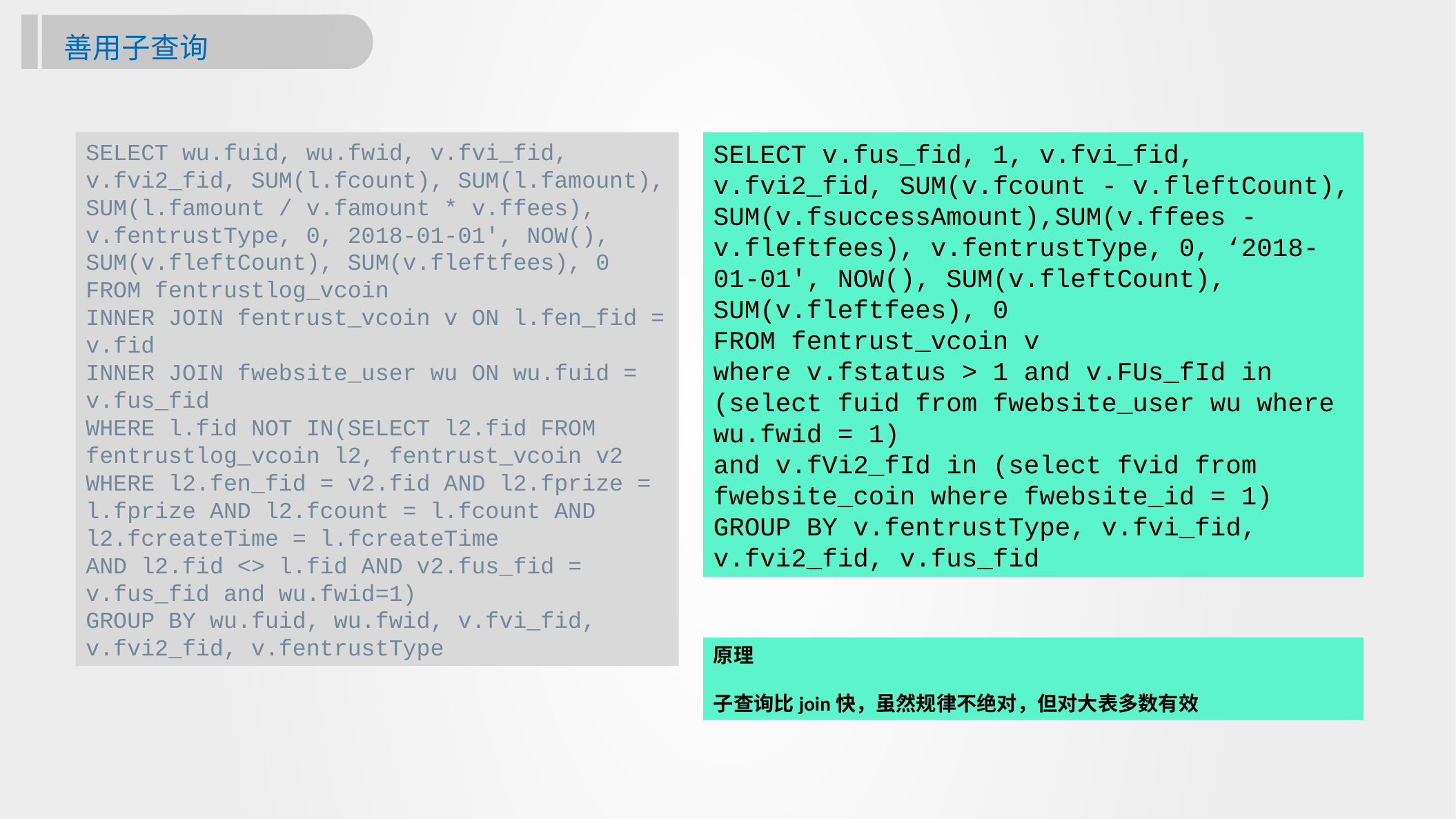

善用子查询
SELECT wu.fuid, wu.fwid, v.fvi_fid, v.fvi2_fid, SUM(l.fcount), SUM(l.famount),
SUM(l.famount / v.famount * v.ffees), v.fentrustType, 0, 2018-01-01', NOW(), SUM(v.fleftCount), SUM(v.fleftfees), 0
FROM fentrustlog_vcoin
INNER JOIN fentrust_vcoin v ON l.fen_fid = v.fid
INNER JOIN fwebsite_user wu ON wu.fuid = v.fus_fid
WHERE l.fid NOT IN(SELECT l2.fid FROM fentrustlog_vcoin l2, fentrust_vcoin v2
WHERE l2.fen_fid = v2.fid AND l2.fprize = l.fprize AND l2.fcount = l.fcount AND l2.fcreateTime = l.fcreateTime
AND l2.fid <> l.fid AND v2.fus_fid = v.fus_fid and wu.fwid=1)
GROUP BY wu.fuid, wu.fwid, v.fvi_fid, v.fvi2_fid, v.fentrustType
SELECT v.fus_fid, 1, v.fvi_fid, v.fvi2_fid, SUM(v.fcount - v.fleftCount), SUM(v.fsuccessAmount),SUM(v.ffees - v.fleftfees), v.fentrustType, 0, ‘2018-01-01', NOW(), SUM(v.fleftCount), SUM(v.fleftfees), 0
FROM fentrust_vcoin v
where v.fstatus > 1 and v.FUs_fId in (select fuid from fwebsite_user wu where wu.fwid = 1)
and v.fVi2_fId in (select fvid from fwebsite_coin where fwebsite_id = 1)
GROUP BY v.fentrustType, v.fvi_fid, v.fvi2_fid, v.fus_fid
原理

子查询比join快，虽然规律不绝对，但对大表多数有效